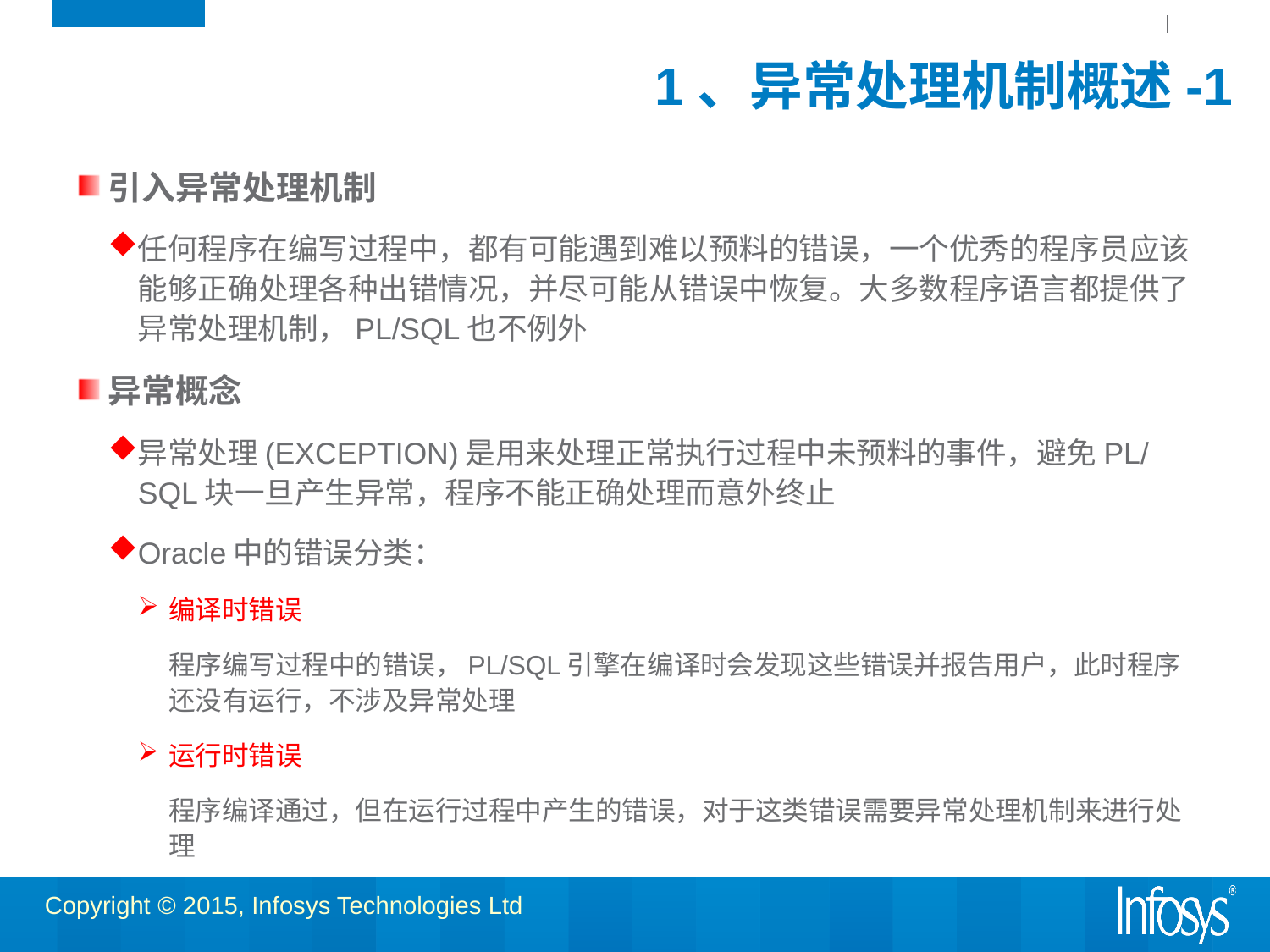

# 1、异常处理机制概述-1
引入异常处理机制
任何程序在编写过程中，都有可能遇到难以预料的错误，一个优秀的程序员应该能够正确处理各种出错情况，并尽可能从错误中恢复。大多数程序语言都提供了异常处理机制，PL/SQL也不例外
异常概念
异常处理(EXCEPTION)是用来处理正常执行过程中未预料的事件，避免PL/SQL块一旦产生异常，程序不能正确处理而意外终止
Oracle中的错误分类：
编译时错误
		程序编写过程中的错误，PL/SQL引擎在编译时会发现这些错误并报告用户，此时程序还没有运行，不涉及异常处理
运行时错误
		程序编译通过，但在运行过程中产生的错误，对于这类错误需要异常处理机制来进行处理